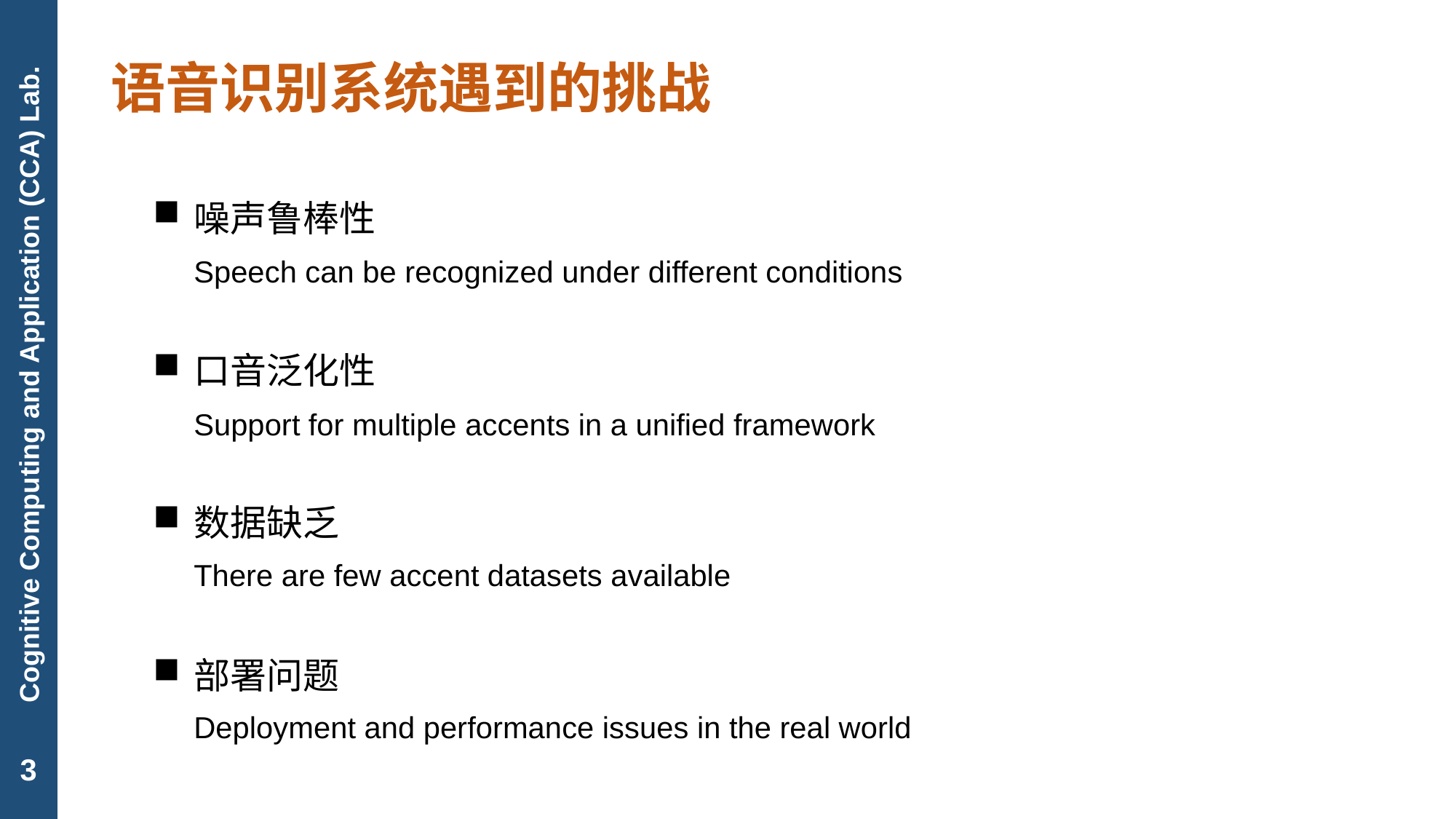

# 语音识别系统遇到的挑战
噪声鲁棒性
Speech can be recognized under different conditions
口音泛化性
Support for multiple accents in a unified framework
数据缺乏
There are few accent datasets available
部署问题
Deployment and performance issues in the real world
3